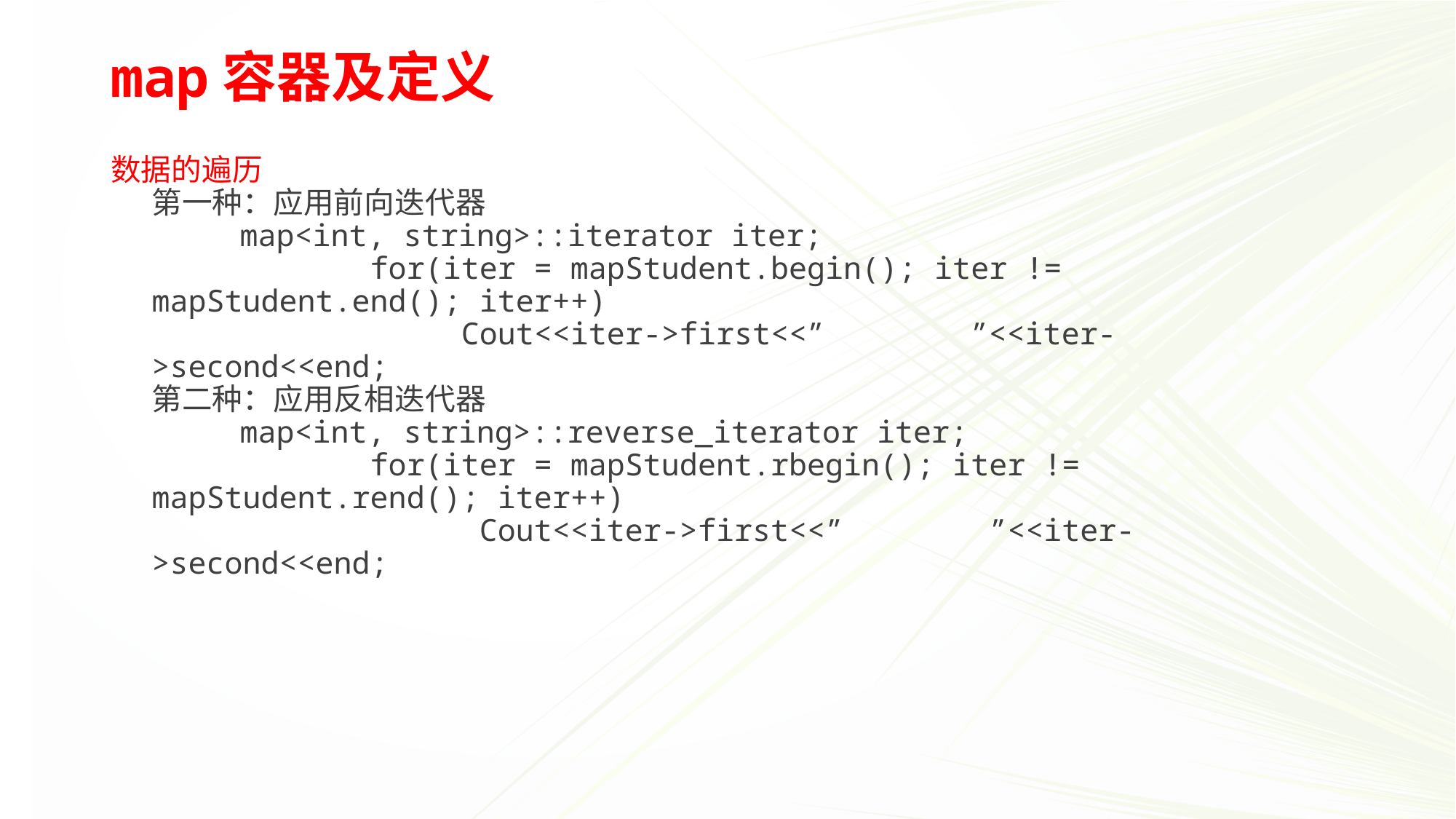

# map容器及定义
数据的遍历
第一种：应用前向迭代器
            map<int, string>::iterator iter;
            for(iter = mapStudent.begin(); iter != mapStudent.end(); iter++)
                 Cout<<iter->first<<”        ”<<iter->second<<end;
第二种：应用反相迭代器
            map<int, string>::reverse_iterator iter;
            for(iter = mapStudent.rbegin(); iter != mapStudent.rend(); iter++)
                  Cout<<iter->first<<”        ”<<iter->second<<end;